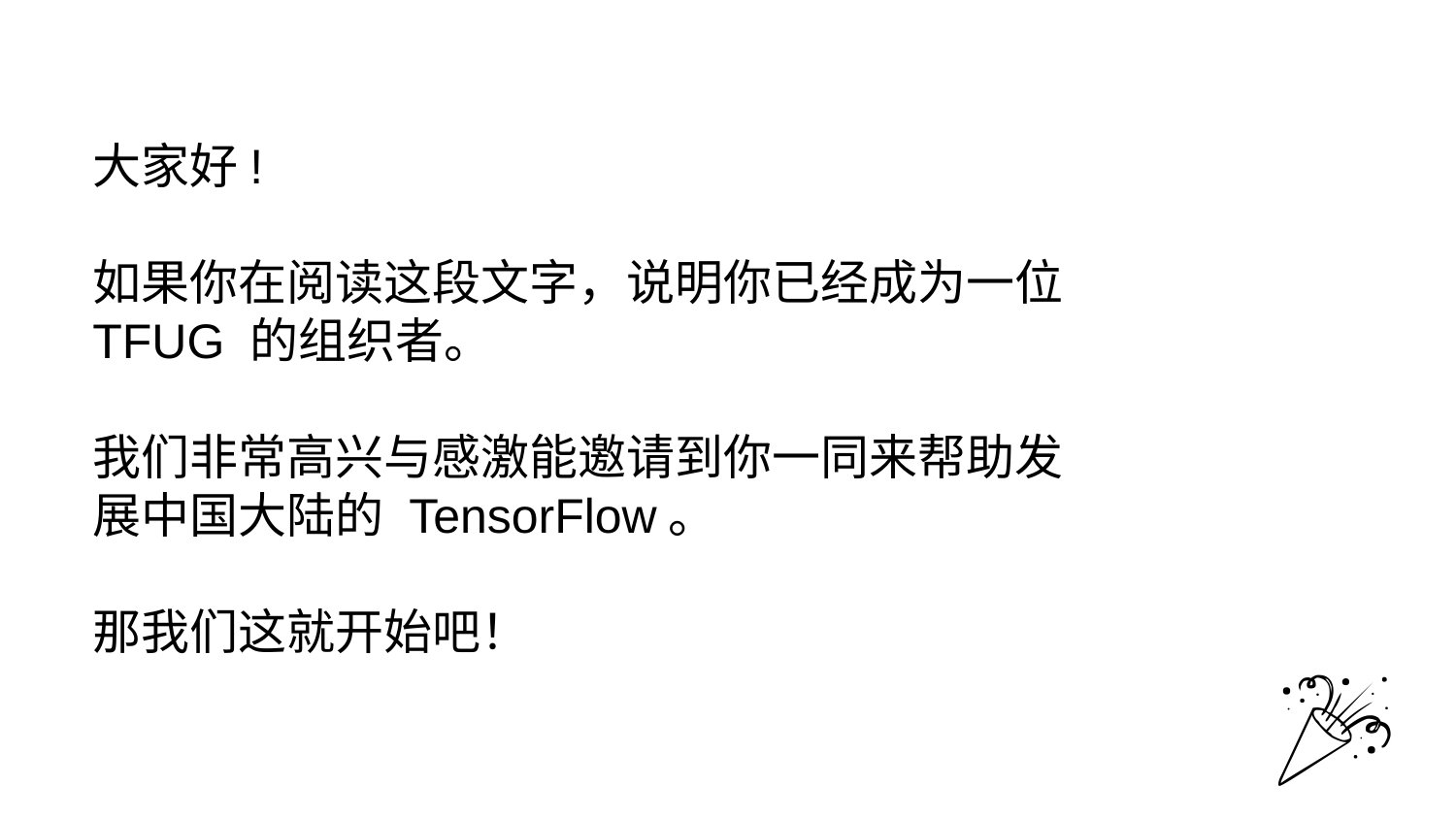

# 大家好!

如果你在阅读这段文字，说明你已经成为一位 TFUG 的组织者。

我们非常高兴与感激能邀请到你一同来帮助发展中国大陆的 TensorFlow。

那我们这就开始吧！
🎉